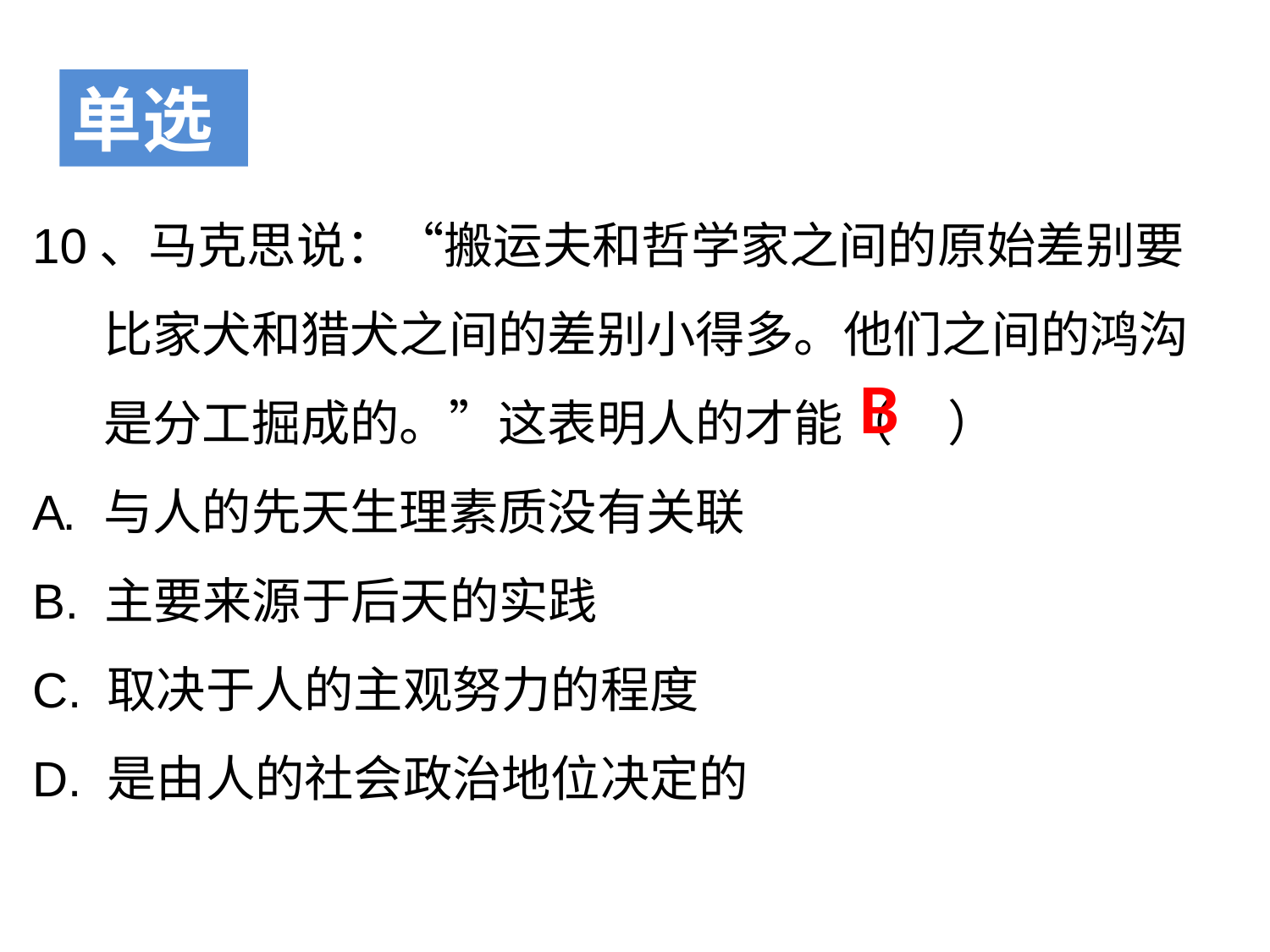

单选
10、马克思说：“搬运夫和哲学家之间的原始差别要比家犬和猎犬之间的差别小得多。他们之间的鸿沟是分工掘成的。”这表明人的才能（     ）
与人的先天生理素质没有关联
B. 主要来源于后天的实践
C. 取决于人的主观努力的程度
D. 是由人的社会政治地位决定的

B